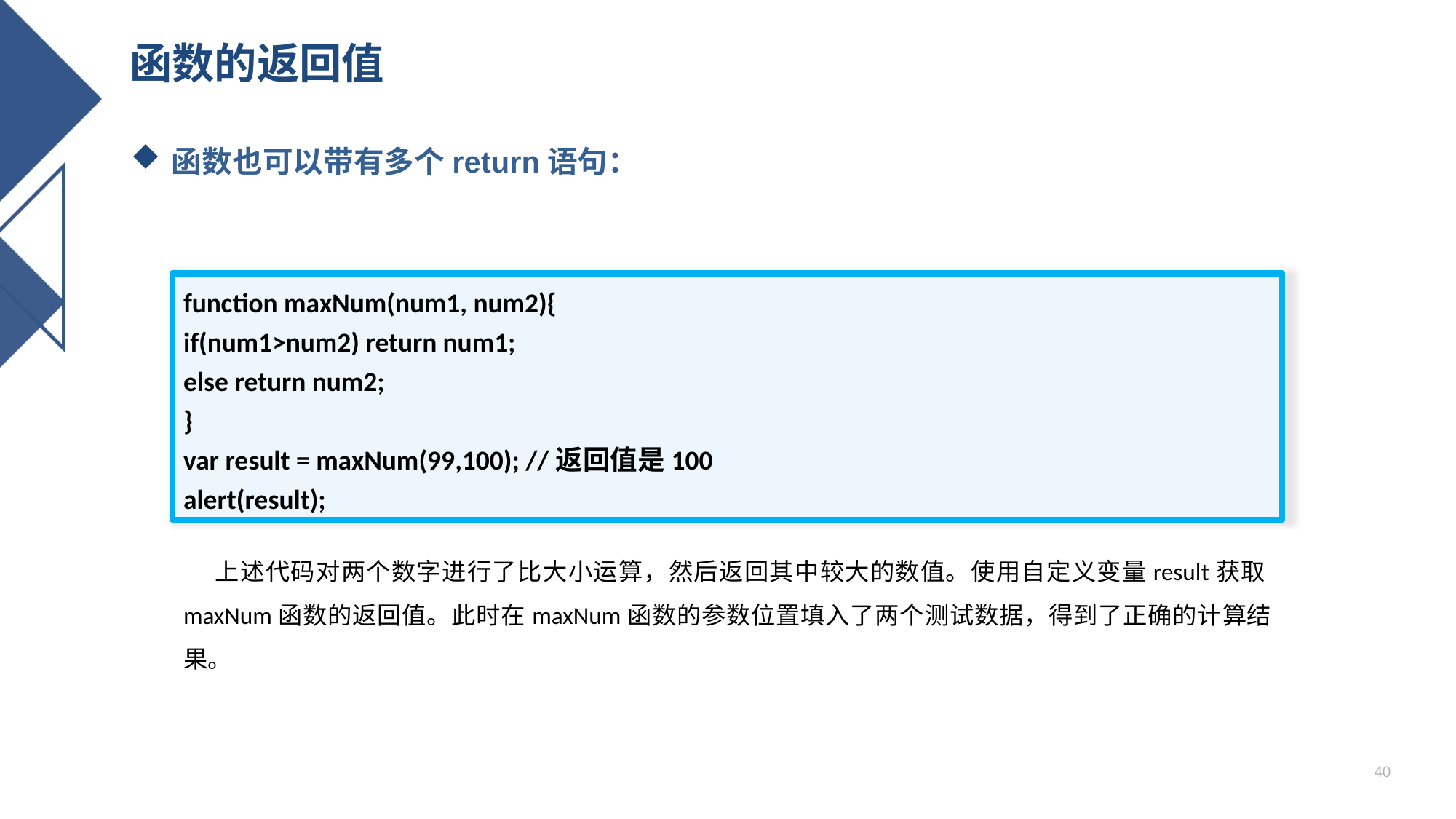

# 函数的返回值
函数也可以带有多个return语句：

function maxNum(num1, num2){
if(num1>num2) return num1;
else return num2;
}
var result = maxNum(99,100); //返回值是100
alert(result);
上述代码对两个数字进行了比大小运算，然后返回其中较大的数值。使用自定义变量result获取maxNum函数的返回值。此时在maxNum函数的参数位置填入了两个测试数据，得到了正确的计算结果。
40